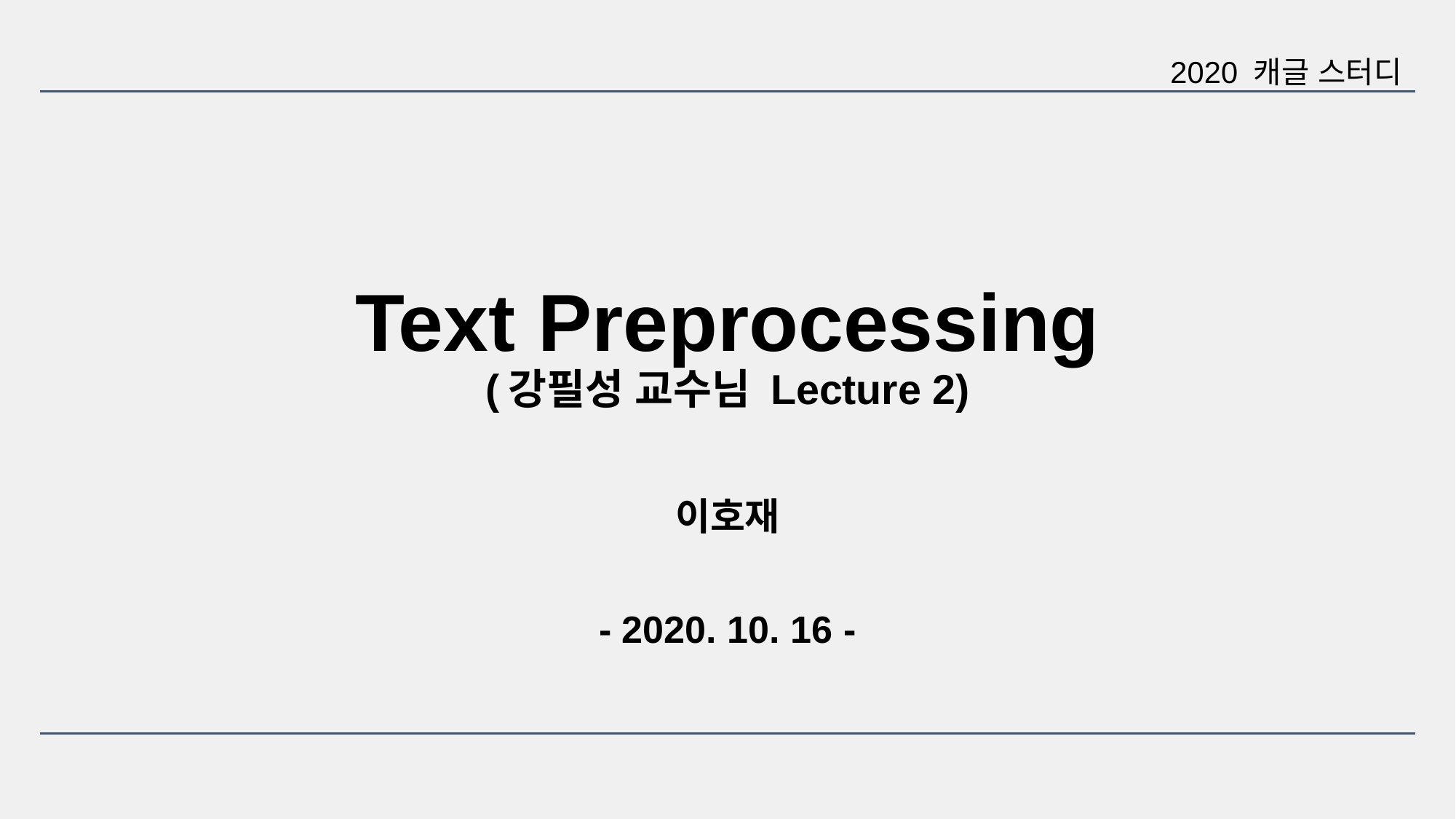

2020 캐글 스터디
# Text Preprocessing (강필성 교수님 Lecture 2)
이호재

- 2020. 10. 16 -